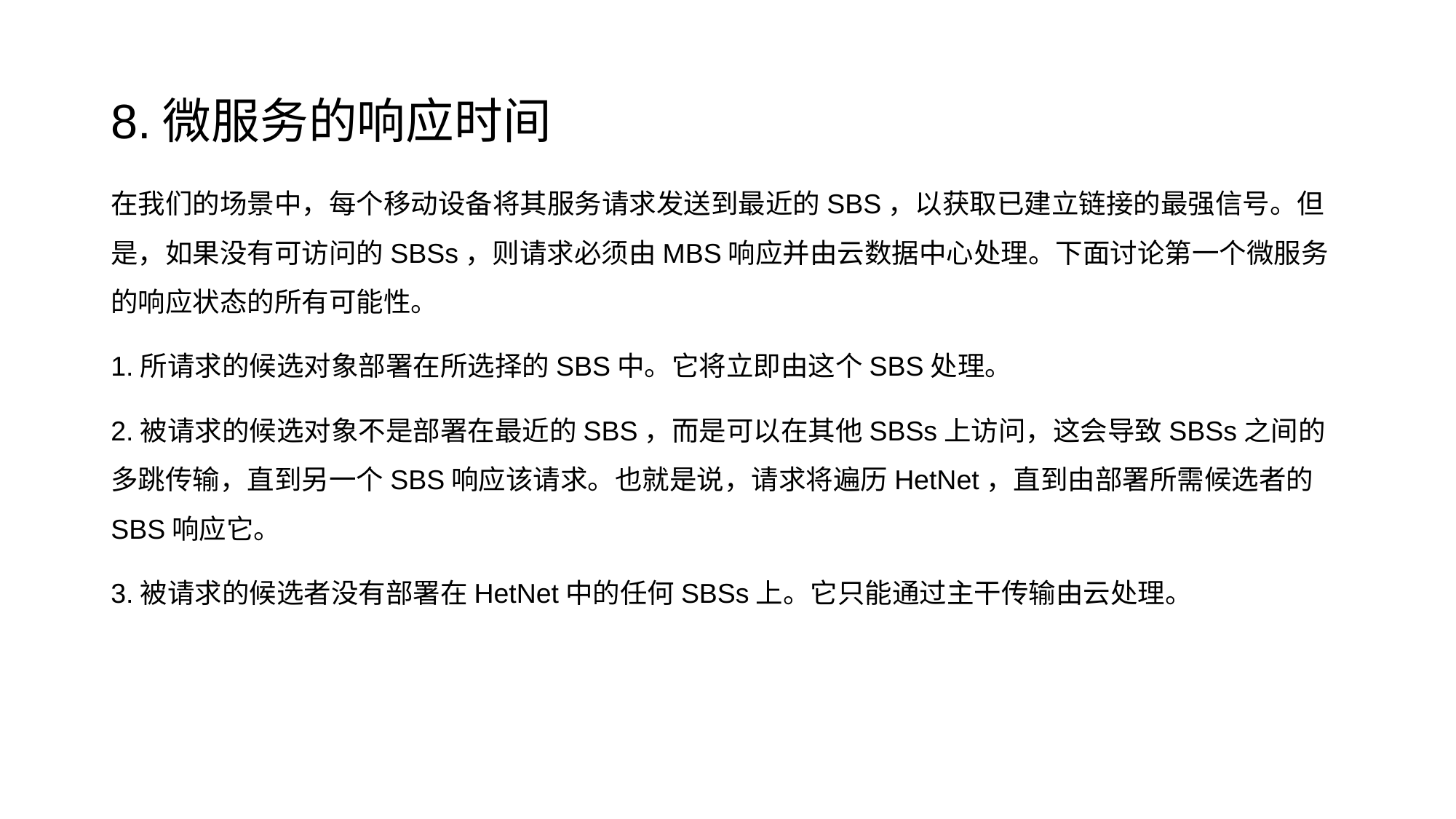

# 8.微服务的响应时间
在我们的场景中，每个移动设备将其服务请求发送到最近的SBS，以获取已建立链接的最强信号。但是，如果没有可访问的SBSs，则请求必须由MBS响应并由云数据中心处理。下面讨论第一个微服务的响应状态的所有可能性。
1.所请求的候选对象部署在所选择的SBS中。它将立即由这个SBS处理。
2.被请求的候选对象不是部署在最近的SBS，而是可以在其他SBSs上访问，这会导致SBSs之间的多跳传输，直到另一个SBS响应该请求。也就是说，请求将遍历HetNet，直到由部署所需候选者的SBS响应它。
3.被请求的候选者没有部署在HetNet中的任何SBSs上。它只能通过主干传输由云处理。